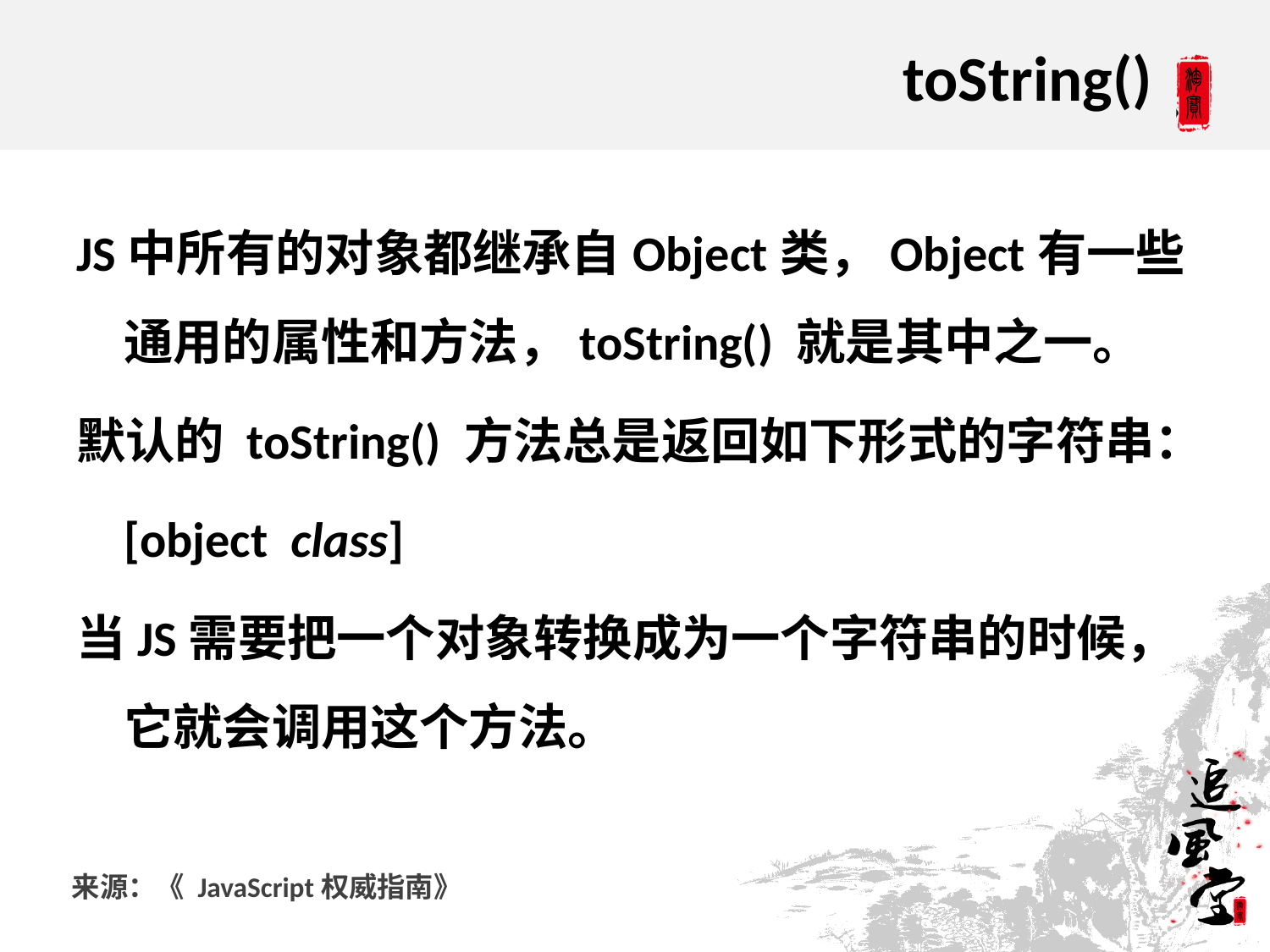

# toString()
JS中所有的对象都继承自Object类，Object有一些通用的属性和方法，toString() 就是其中之一。
默认的 toString() 方法总是返回如下形式的字符串：
	[object  class]
当JS需要把一个对象转换成为一个字符串的时候，它就会调用这个方法。
来源：《 JavaScript权威指南》